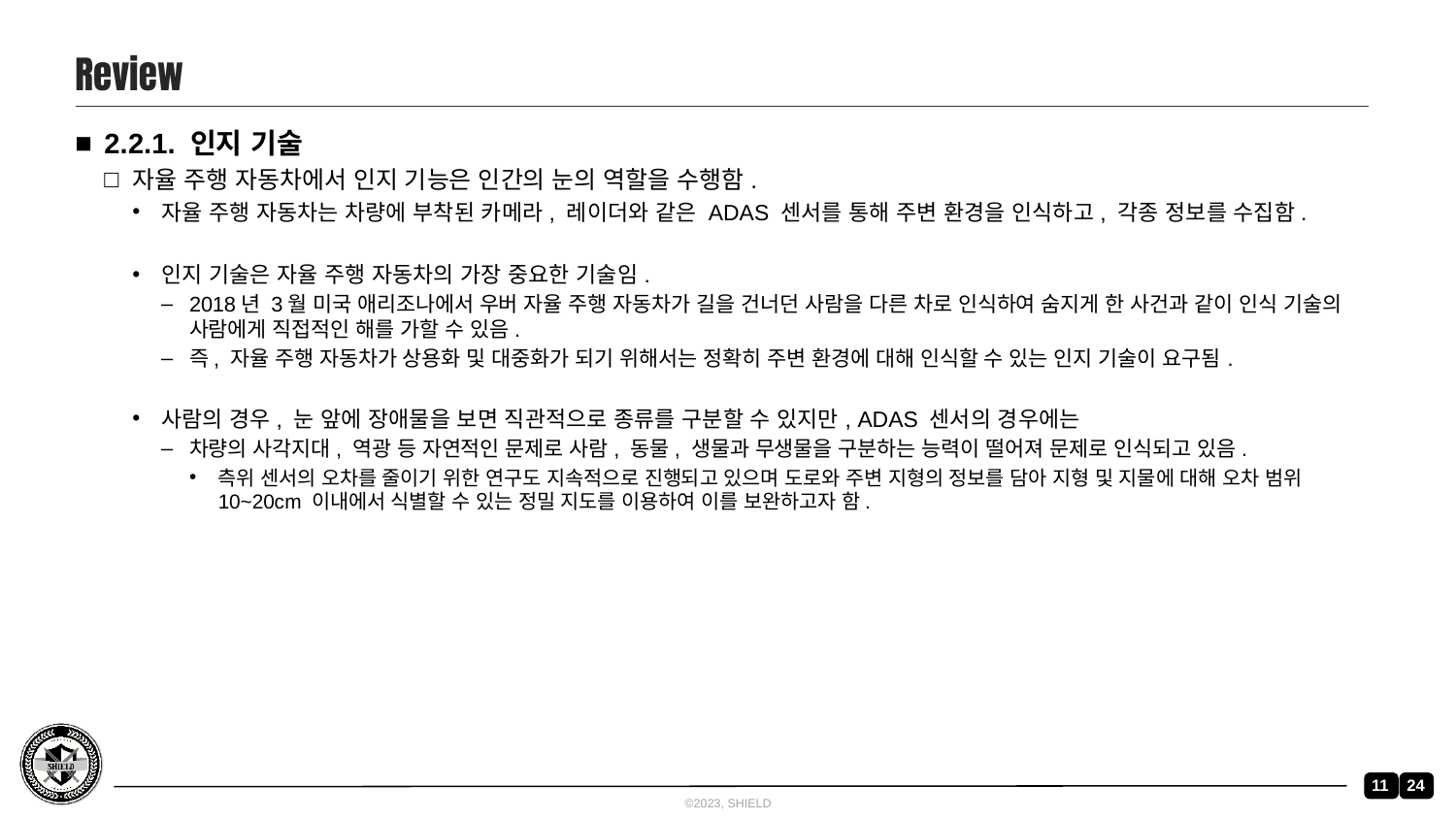

# Review
2.2.1. 인지 기술
자율 주행 자동차에서 인지 기능은 인간의 눈의 역할을 수행함.
자율 주행 자동차는 차량에 부착된 카메라, 레이더와 같은 ADAS 센서를 통해 주변 환경을 인식하고, 각종 정보를 수집함.

인지 기술은 자율 주행 자동차의 가장 중요한 기술임.
2018년 3월 미국 애리조나에서 우버 자율 주행 자동차가 길을 건너던 사람을 다른 차로 인식하여 숨지게 한 사건과 같이 인식 기술의  사람에게 직접적인 해를 가할 수 있음.
즉, 자율 주행 자동차가 상용화 및 대중화가 되기 위해서는 정확히 주변 환경에 대해 인식할 수 있는 인지 기술이 요구됨.

사람의 경우, 눈 앞에 장애물을 보면 직관적으로 종류를 구분할 수 있지만, ADAS 센서의 경우에는
차량의 사각지대, 역광 등 자연적인 문제로 사람, 동물, 생물과 무생물을 구분하는 능력이 떨어져 문제로 인식되고 있음.
측위 센서의 오차를 줄이기 위한 연구도 지속적으로 진행되고 있으며 도로와 주변 지형의 정보를 담아 지형 및 지물에 대해 오차 범위 10~20cm 이내에서 식별할 수 있는 정밀 지도를 이용하여 이를 보완하고자 함.